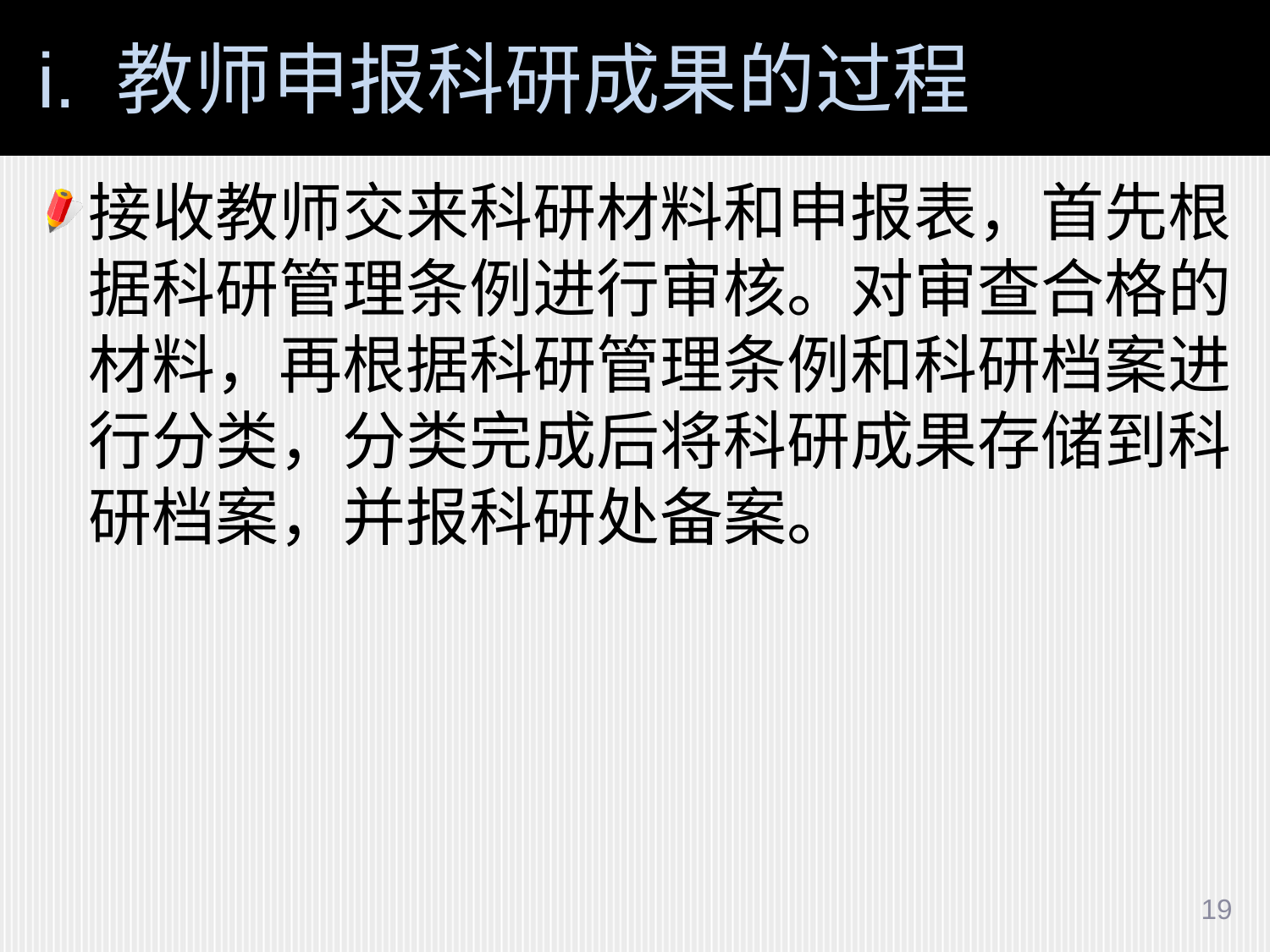

# i. 教师申报科研成果的过程
接收教师交来科研材料和申报表，首先根据科研管理条例进行审核。对审查合格的材料，再根据科研管理条例和科研档案进行分类，分类完成后将科研成果存储到科研档案，并报科研处备案。

19